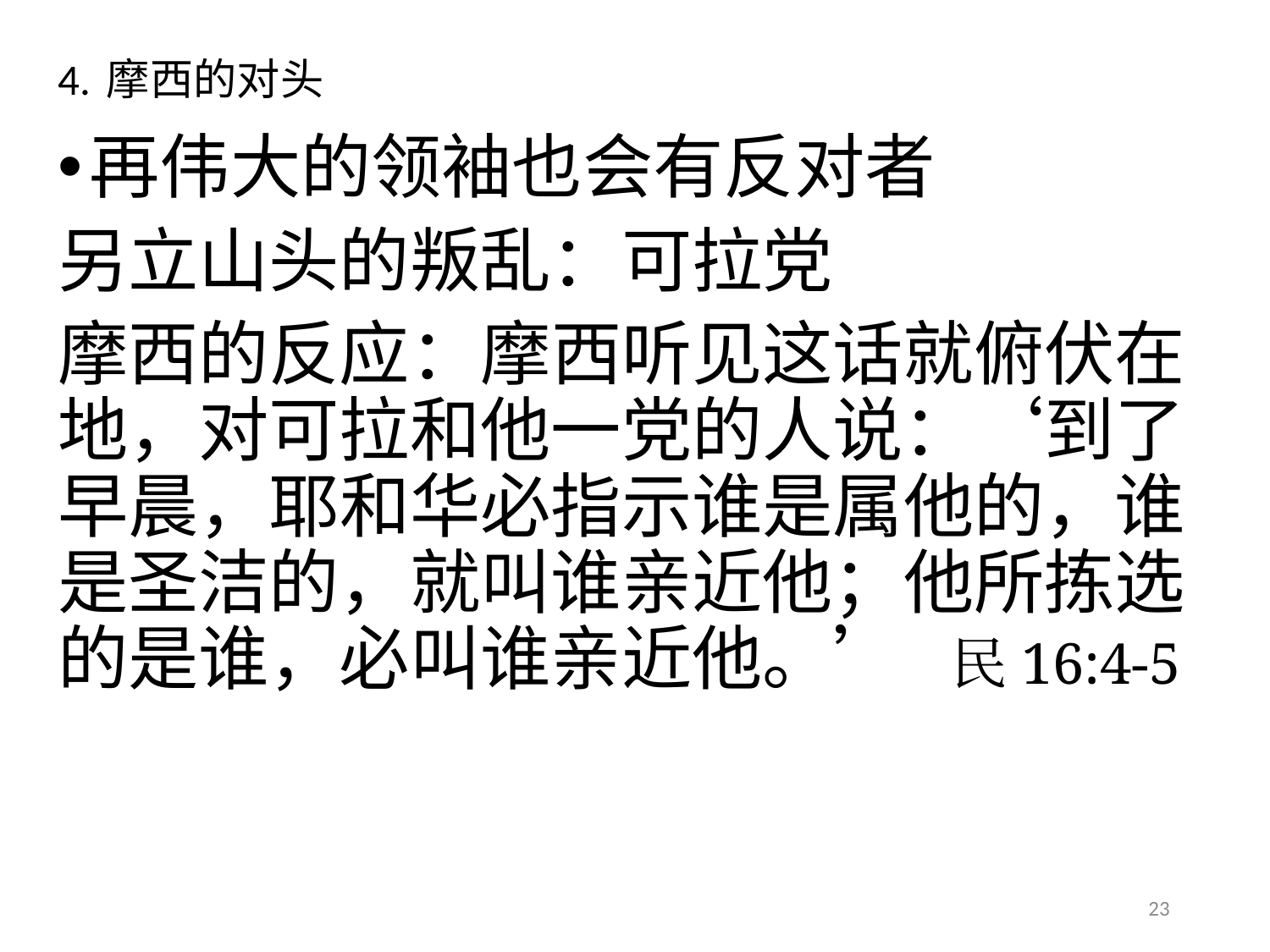

# 4. 摩西的对头
再伟大的领袖也会有反对者
另立山头的叛乱：可拉党
摩西的反应：摩西听见这话就俯伏在地，对可拉和他一党的人说：‘到了早晨，耶和华必指示谁是属他的，谁是圣洁的，就叫谁亲近他；他所拣选的是谁，必叫谁亲近他。’   民16:4-5
23